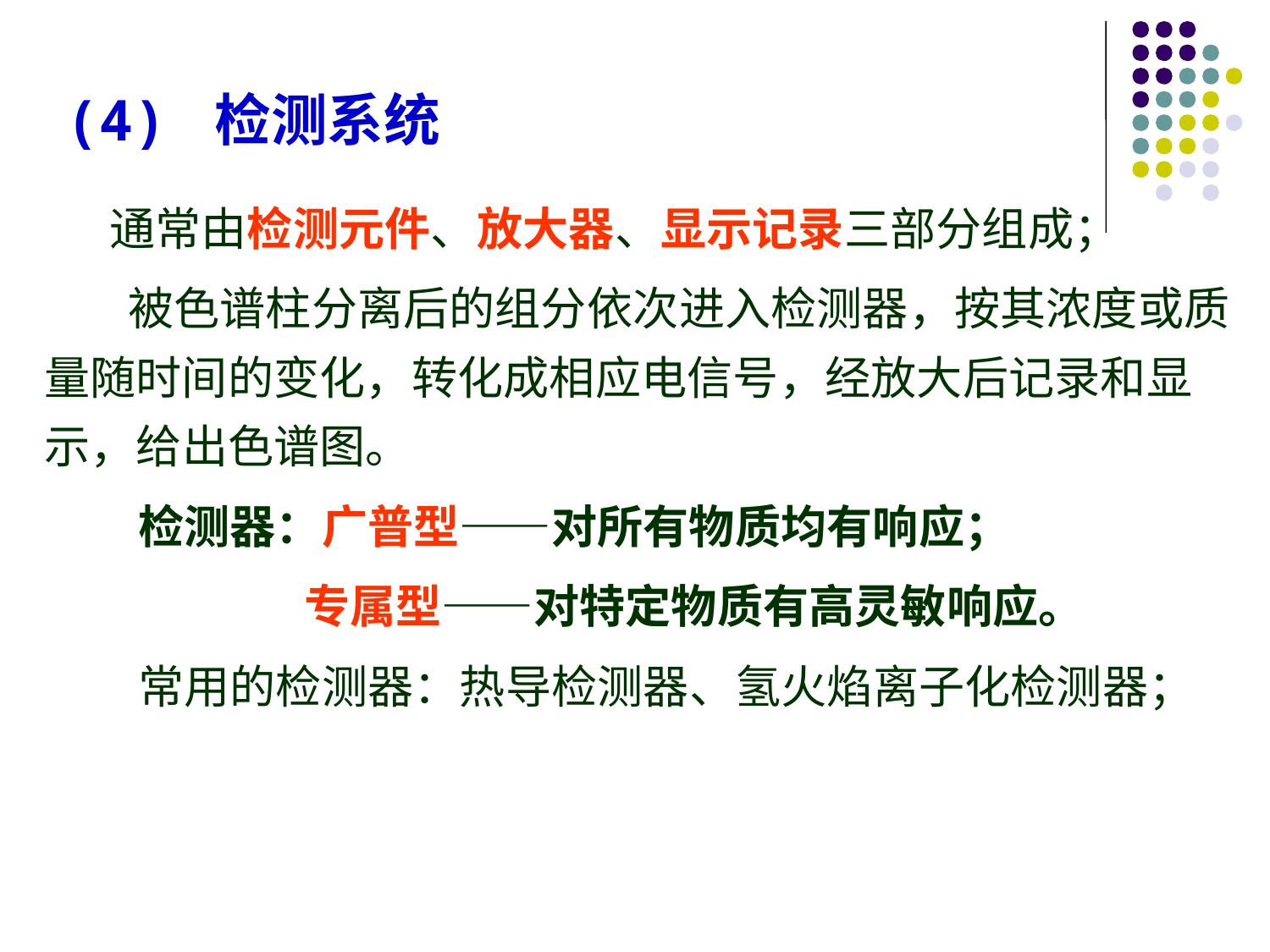

(4) 检测系统
        通常由检测元件、放大器、显示记录三部分组成；
       被色谱柱分离后的组分依次进入检测器，按其浓度或质量随时间的变化，转化成相应电信号，经放大后记录和显示，给出色谱图。
        检测器：广普型——对所有物质均有响应；
                        专属型——对特定物质有高灵敏响应。
        常用的检测器：热导检测器、氢火焰离子化检测器；